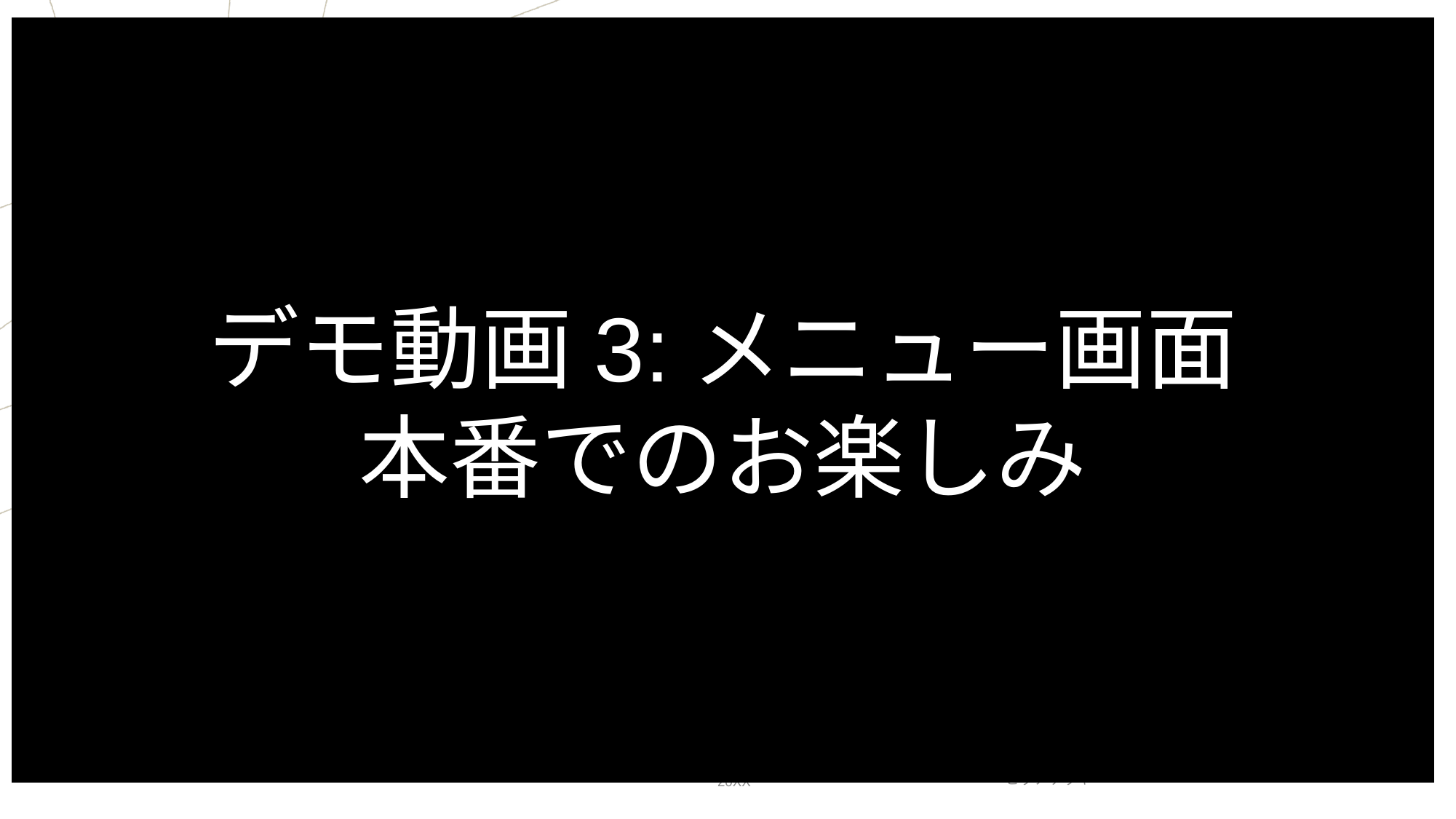

デモ動画3:メニュー画面
本番でのお楽しみ
# メニュー・デモ動画
20XX
ピッチ デッキ